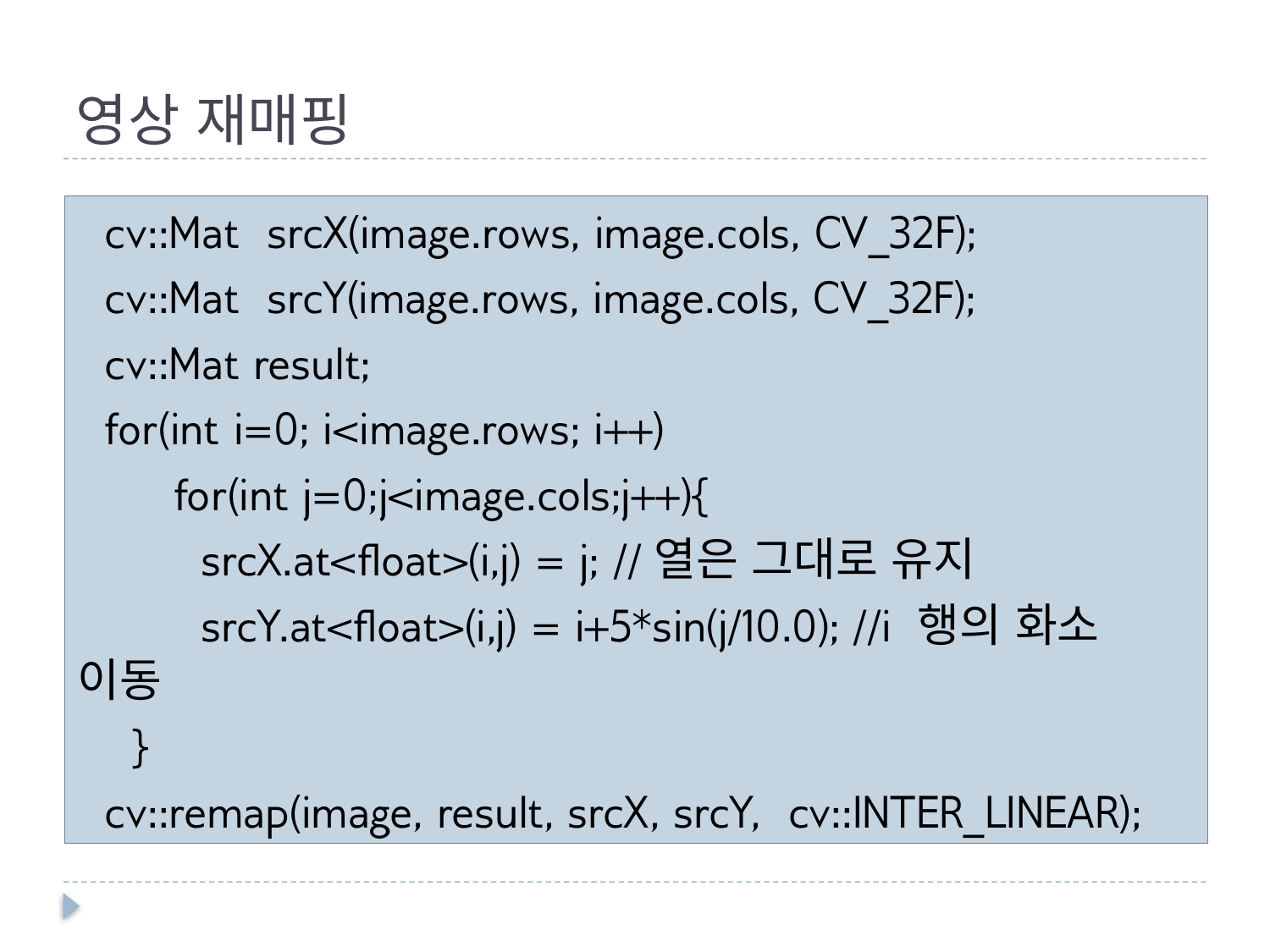

# 영상 재매핑
  cv::Mat  srcX(image.rows, image.cols, CV_32F);
  cv::Mat  srcY(image.rows, image.cols, CV_32F);
  cv::Mat result;
  for(int i=0; i<image.rows; i++)
       for(int j=0;j<image.cols;j++){
         srcX.at<float>(i,j) = j; //열은 그대로 유지
         srcY.at<float>(i,j) = i+5*sin(j/10.0); //i 행의 화소 이동
    }
  cv::remap(image, result, srcX, srcY,  cv::INTER_LINEAR);